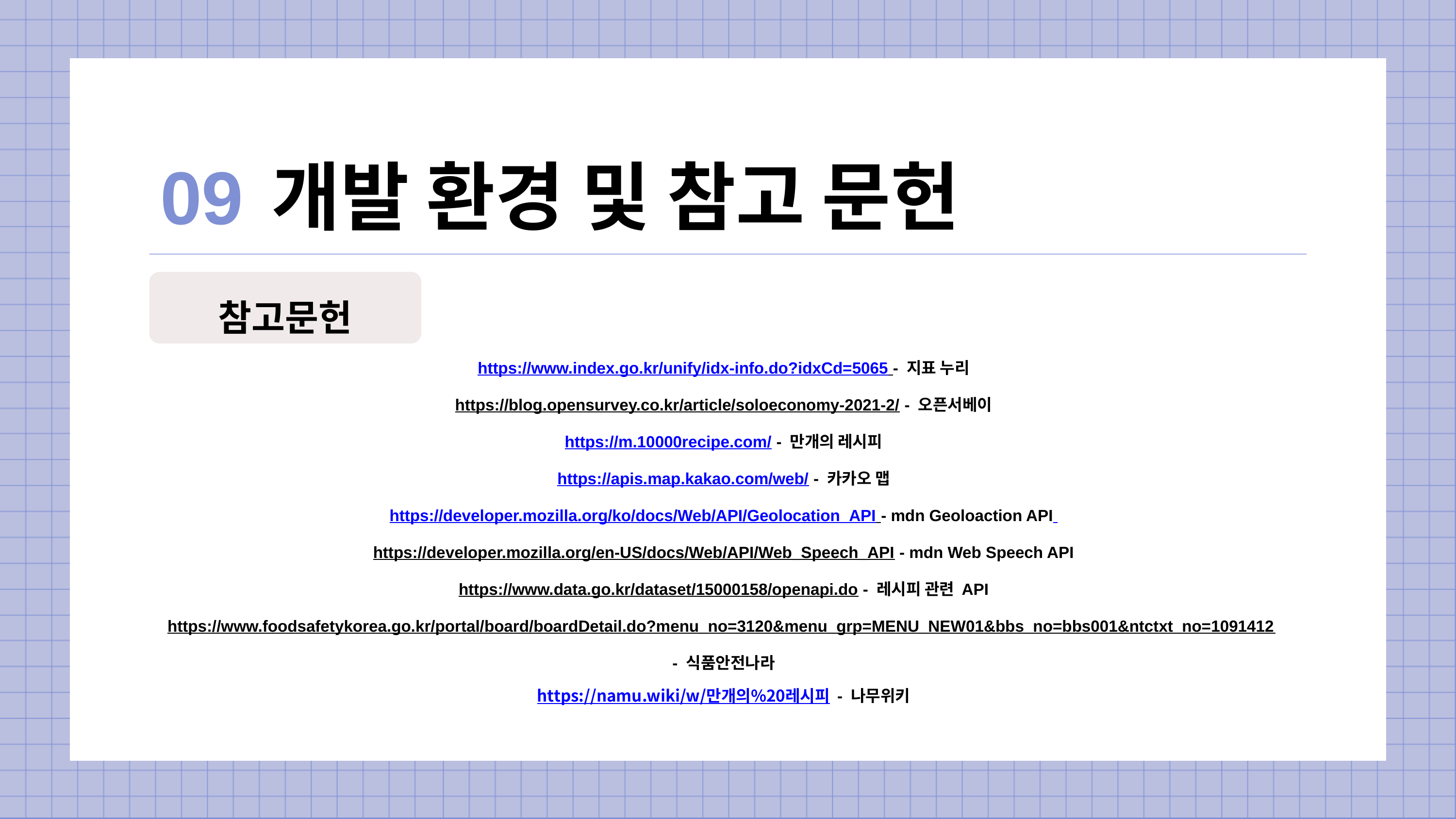

09
개발 환경 및 참고 문헌

참고문헌

https://www.index.go.kr/unify/idx-info.do?idxCd=5065 - 지표 누리
https://blog.opensurvey.co.kr/article/soloeconomy-2021-2/ - 오픈서베이
https://m.10000recipe.com/ - 만개의 레시피
https://apis.map.kakao.com/web/ - 카카오 맵
https://developer.mozilla.org/ko/docs/Web/API/Geolocation_API - mdn Geoloaction API
https://developer.mozilla.org/en-US/docs/Web/API/Web_Speech_API - mdn Web Speech API
https://www.data.go.kr/dataset/15000158/openapi.do - 레시피 관련 API
https://www.foodsafetykorea.go.kr/portal/board/boardDetail.do?menu_no=3120&menu_grp=MENU_NEW01&bbs_no=bbs001&ntctxt_no=1091412
- 식품안전나라
https://namu.wiki/w/만개의%20레시피 - 나무위키